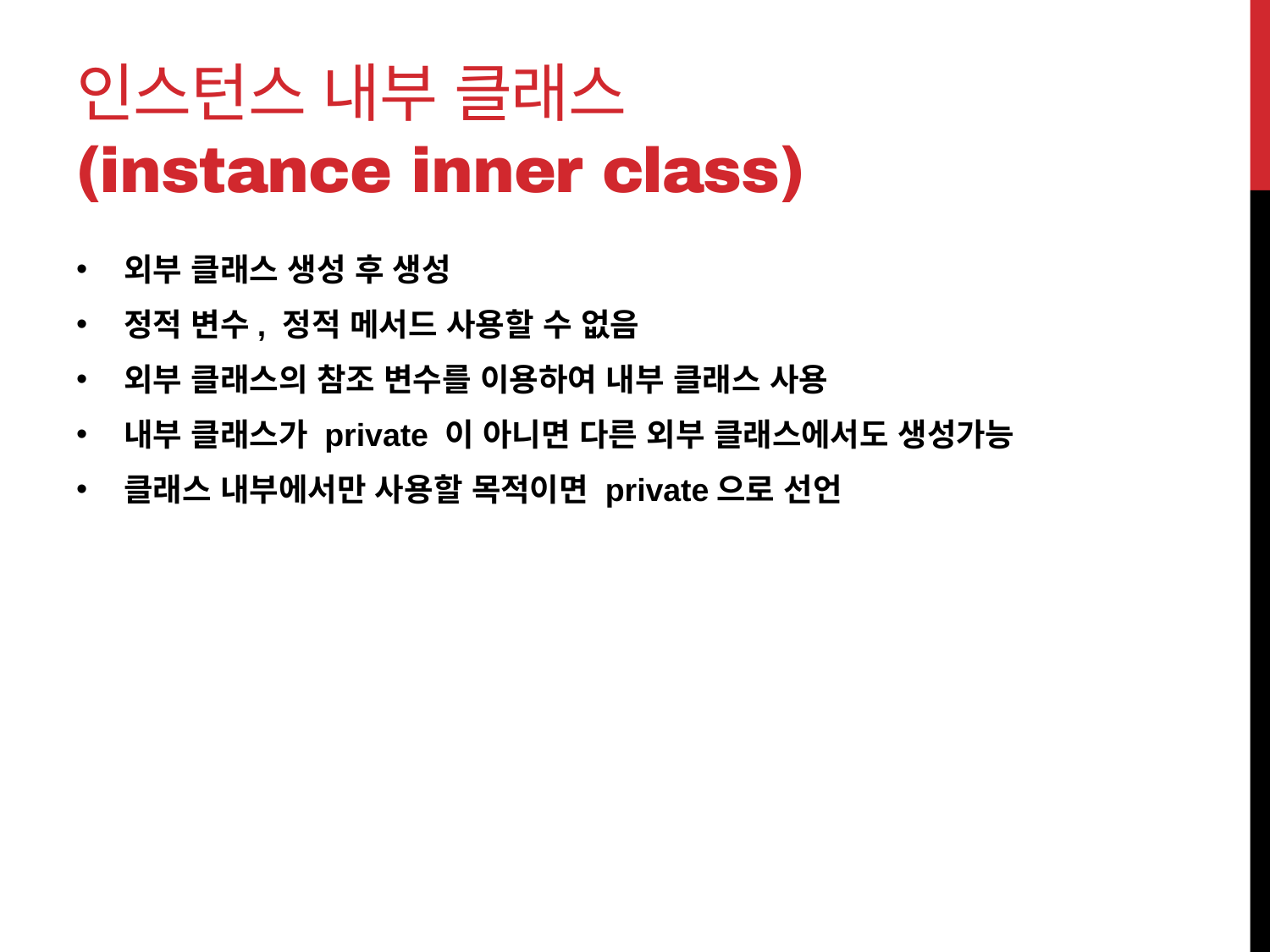

# 인스턴스 내부 클래스 (instance inner class)
외부 클래스 생성 후 생성
정적 변수, 정적 메서드 사용할 수 없음
외부 클래스의 참조 변수를 이용하여 내부 클래스 사용
내부 클래스가 private 이 아니면 다른 외부 클래스에서도 생성가능
클래스 내부에서만 사용할 목적이면 private으로 선언